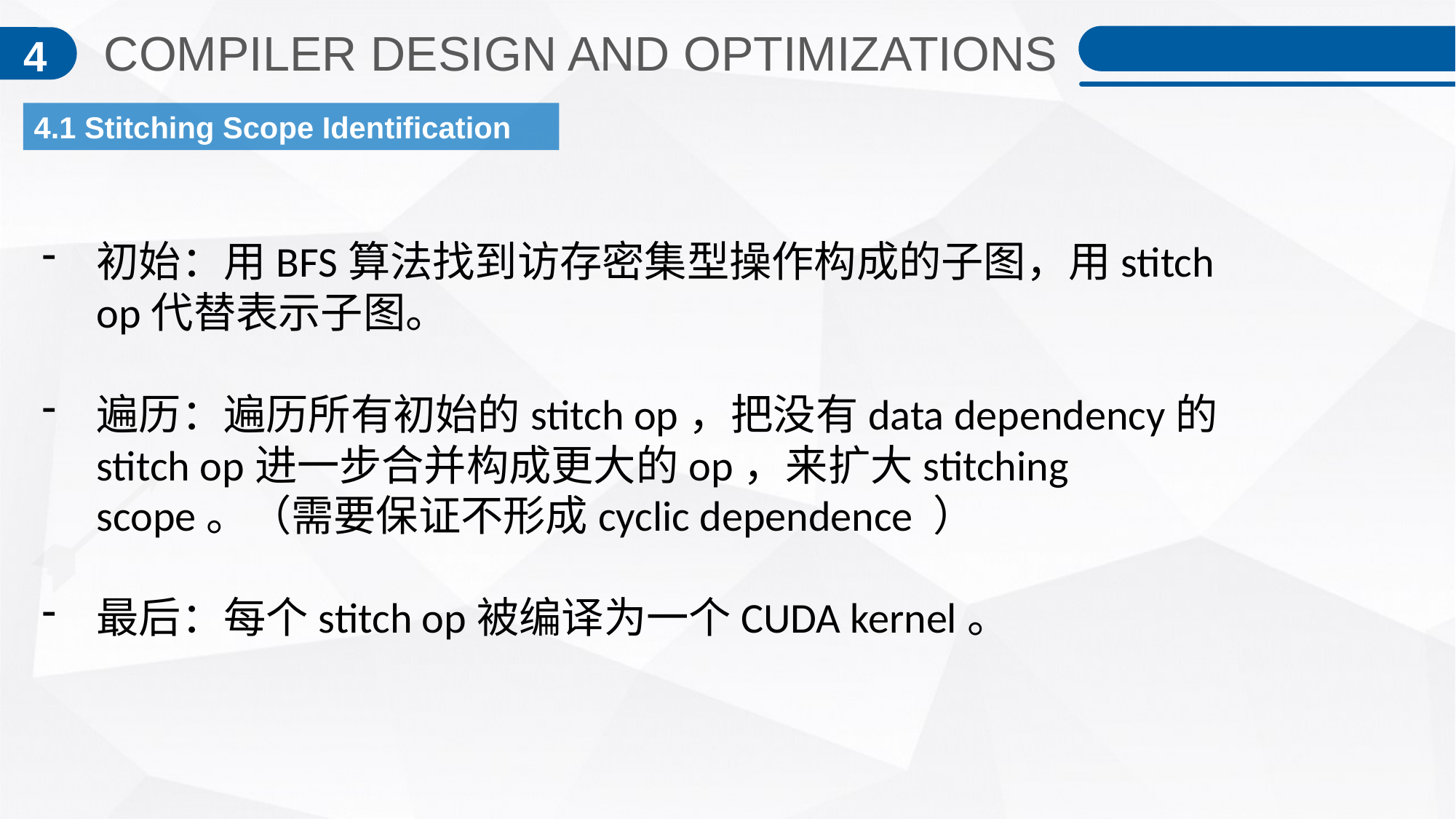

COMPILER DESIGN AND OPTIMIZATIONS
4

4.1 Stitching Scope Identification
初始：用BFS算法找到访存密集型操作构成的子图，用stitch op代替表示子图。

遍历：遍历所有初始的stitch op，把没有data dependency的stitch op进一步合并构成更大的op，来扩大stitching scope。（需要保证不形成cyclic dependence ）

最后：每个stitch op被编译为一个CUDA kernel。